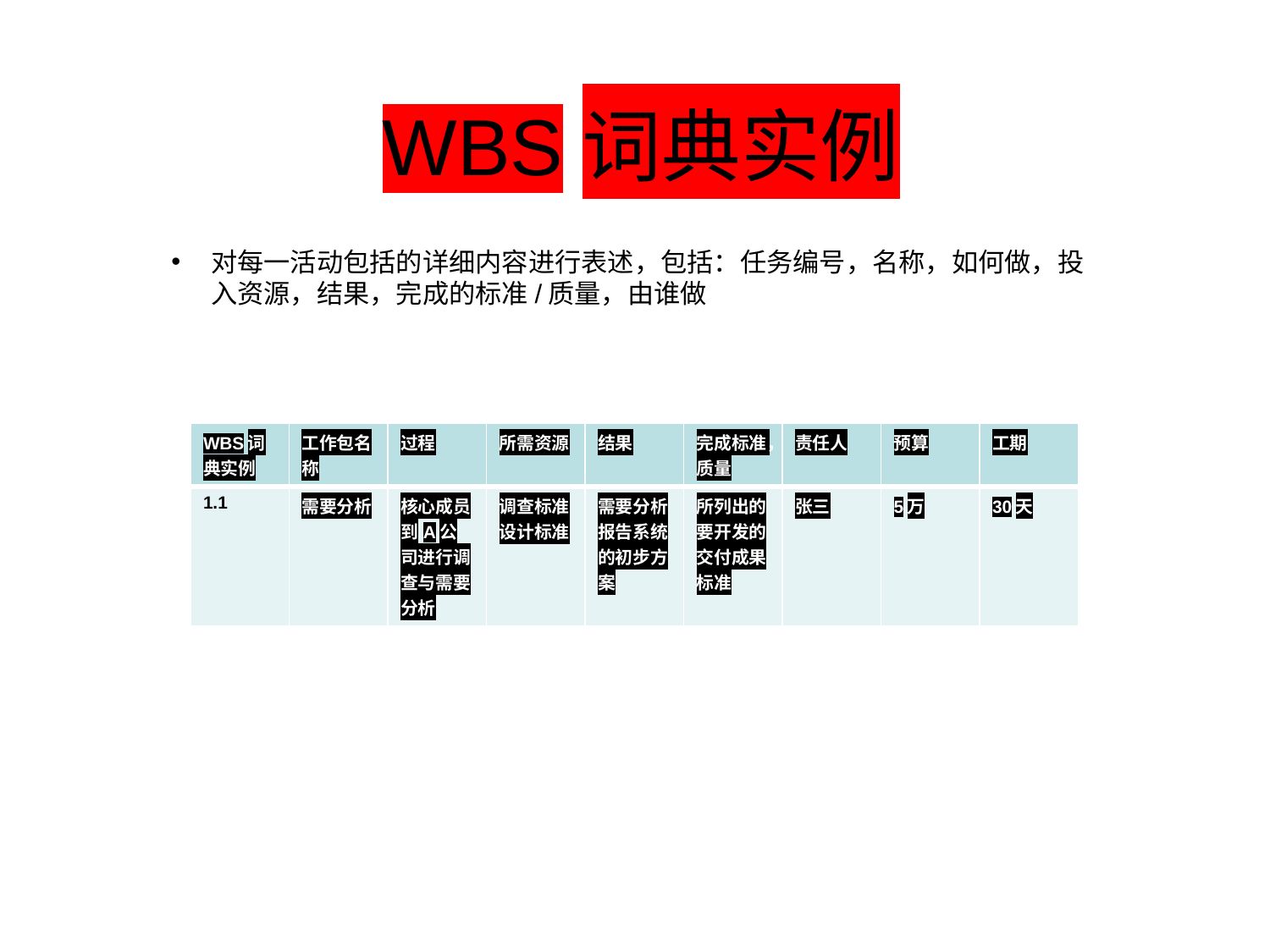

# WBS词典实例
对每一活动包括的详细内容进行表述，包括：任务编号，名称，如何做，投入资源，结果，完成的标准/质量，由谁做
| WBS词典实例 | 工作包名称 | 过程 | 所需资源 | 结果 | 完成标准，质量 | 责任人 | 预算 | 工期 |
| --- | --- | --- | --- | --- | --- | --- | --- | --- |
| 1.1 | 需要分析 | 核心成员到A公司进行调查与需要分析 | 调查标准 设计标准 | 需要分析报告系统的初步方案 | 所列出的要开发的交付成果标准 | 张三 | 5万 | 30天 |